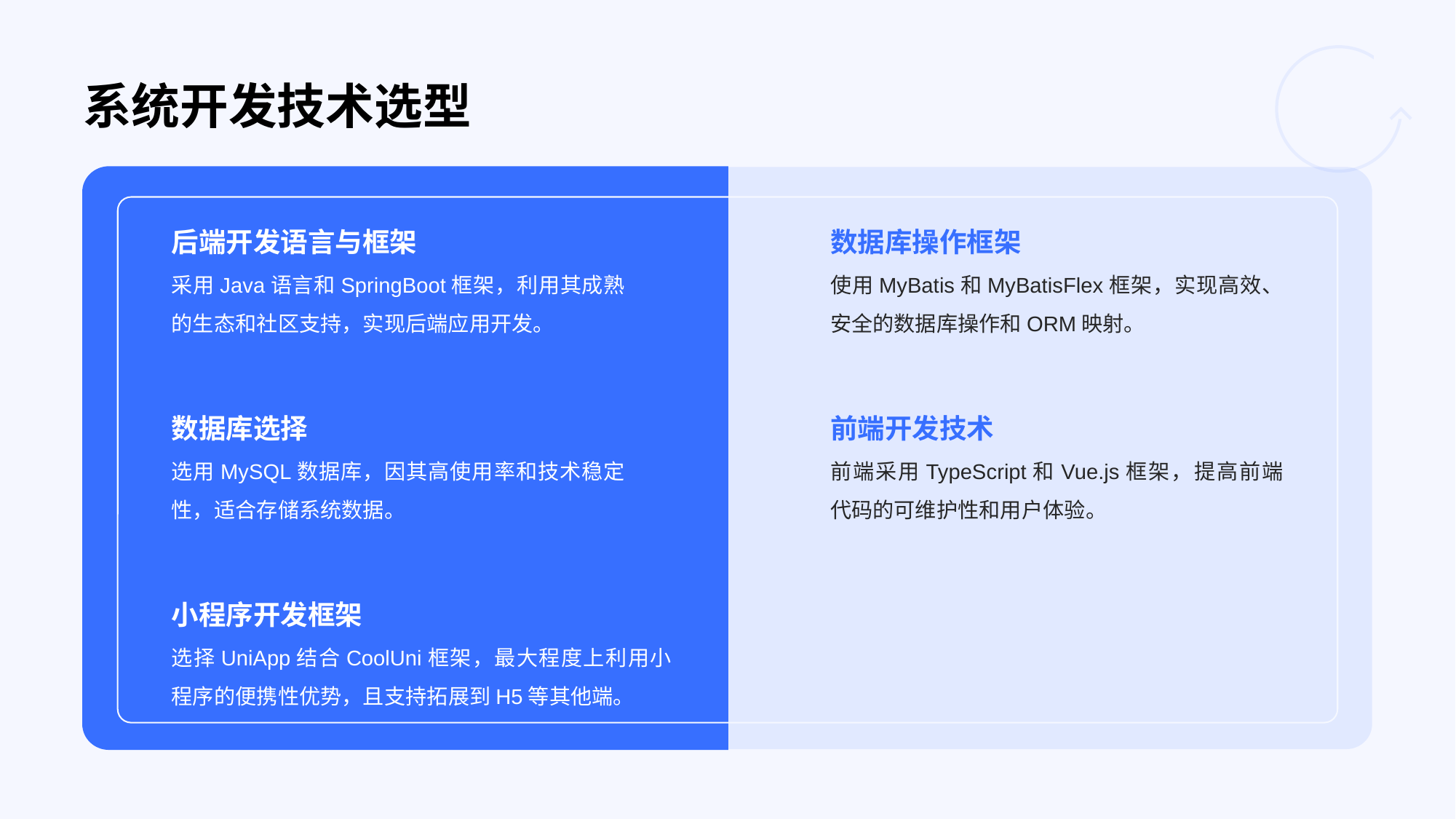

# 系统开发技术选型

后端开发语言与框架
数据库操作框架
采用Java语言和SpringBoot框架，利用其成熟的生态和社区支持，实现后端应用开发。
使用MyBatis和MyBatisFlex框架，实现高效、安全的数据库操作和ORM映射。
数据库选择
前端开发技术
选用MySQL数据库，因其高使用率和技术稳定性，适合存储系统数据。
前端采用TypeScript和Vue.js框架，提高前端代码的可维护性和用户体验。
小程序开发框架
选择UniApp结合CoolUni框架，最大程度上利用小程序的便携性优势，且支持拓展到H5等其他端。